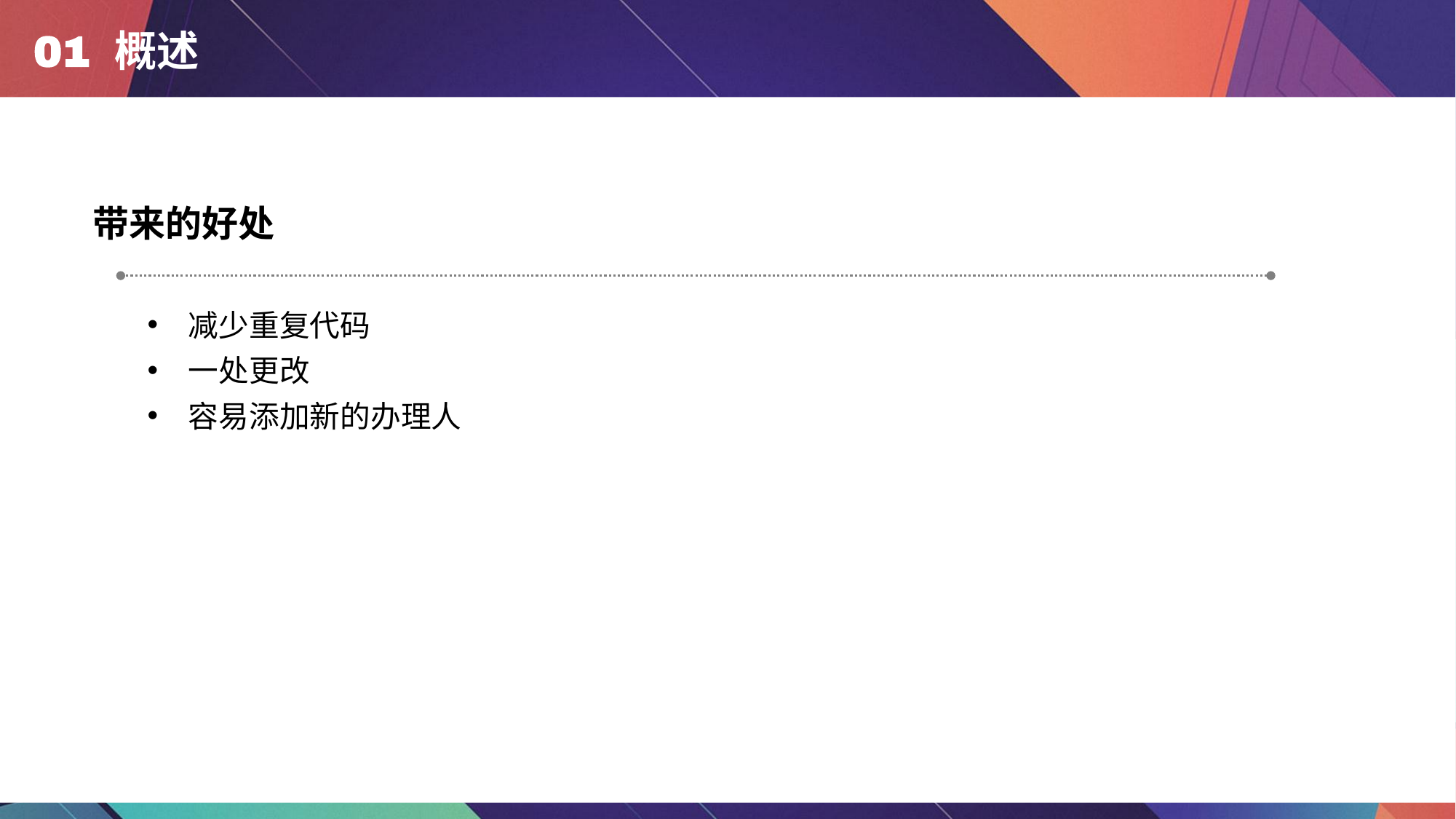

# 01 概述
带来的好处

减少重复代码
一处更改
容易添加新的办理人